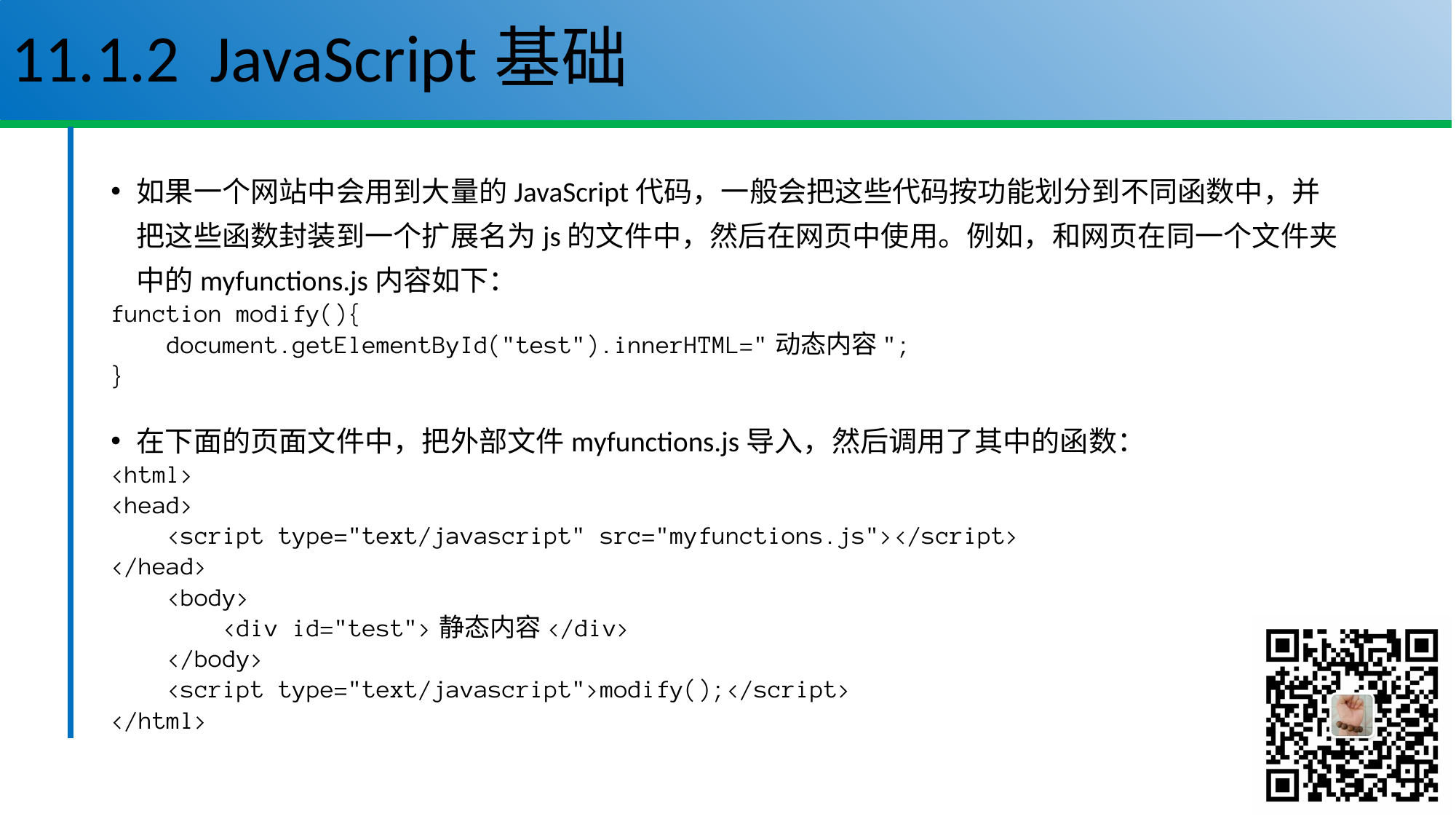

# 11.1.2  JavaScript基础
如果一个网站中会用到大量的JavaScript代码，一般会把这些代码按功能划分到不同函数中，并把这些函数封装到一个扩展名为js的文件中，然后在网页中使用。例如，和网页在同一个文件夹中的myfunctions.js内容如下：
function modify(){
    document.getElementById("test").innerHTML="动态内容";
}

在下面的页面文件中，把外部文件myfunctions.js导入，然后调用了其中的函数：
<html>
<head>
    <script type="text/javascript" src="myfunctions.js"></script>
</head>
    <body>
        <div id="test">静态内容</div>
    </body>
    <script type="text/javascript">modify();</script>
</html>
13